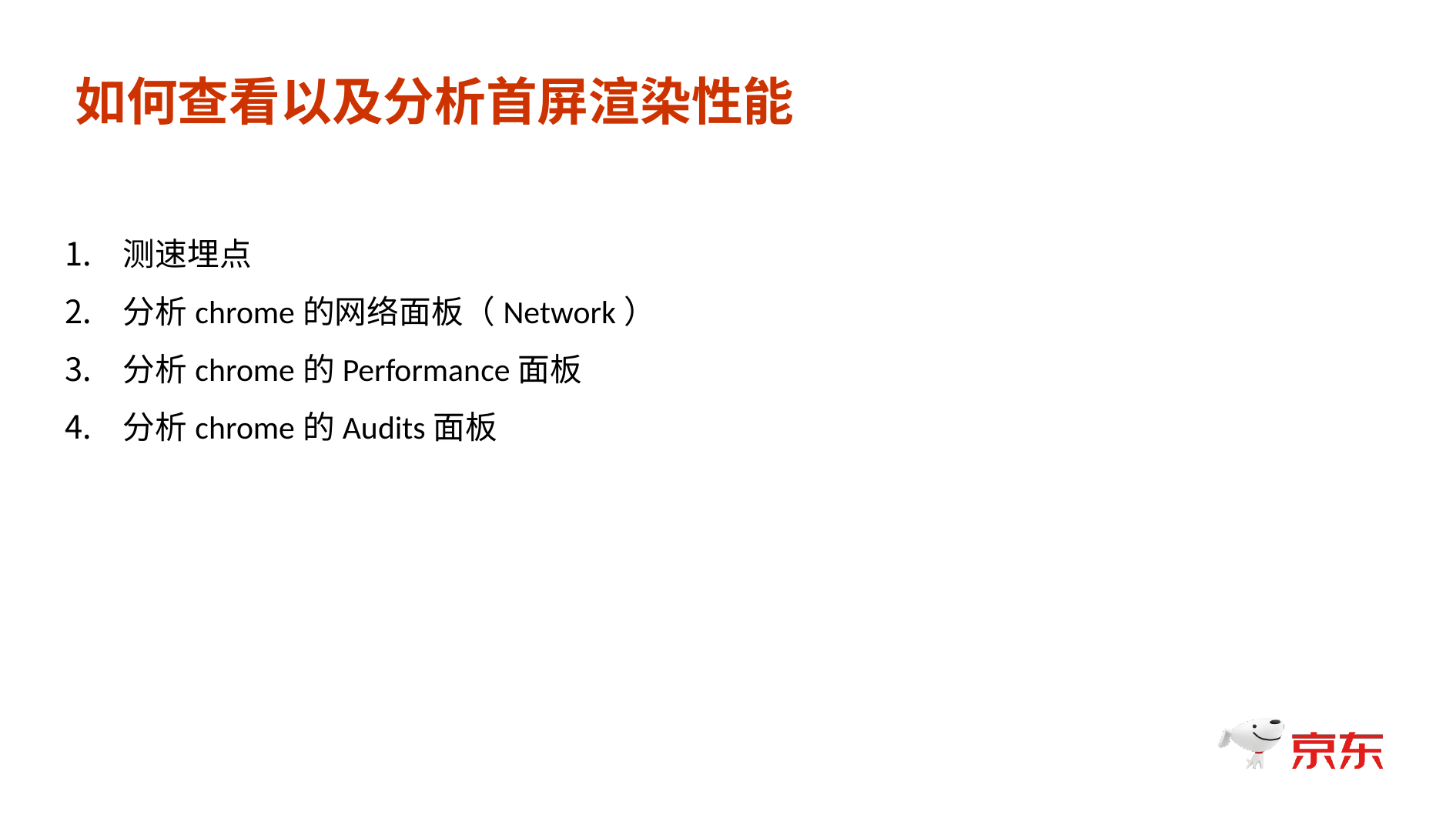

如何查看以及分析首屏渲染性能
测速埋点
分析chrome的网络面板（Network）
分析chrome的Performance面板
分析chrome的Audits面板